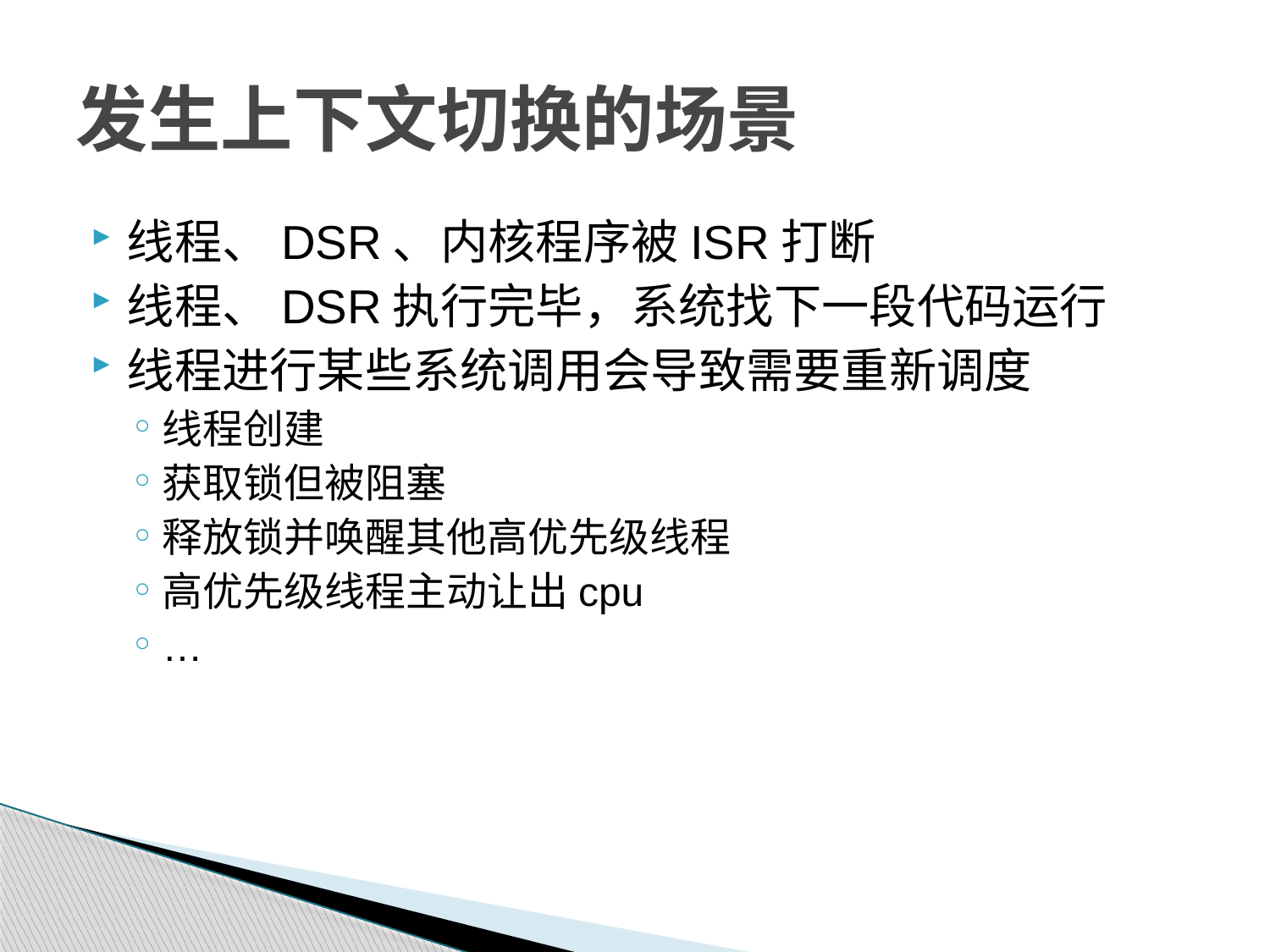

# 发生上下文切换的场景
线程、DSR、内核程序被ISR打断
线程、DSR执行完毕，系统找下一段代码运行
线程进行某些系统调用会导致需要重新调度
线程创建
获取锁但被阻塞
释放锁并唤醒其他高优先级线程
高优先级线程主动让出cpu
…